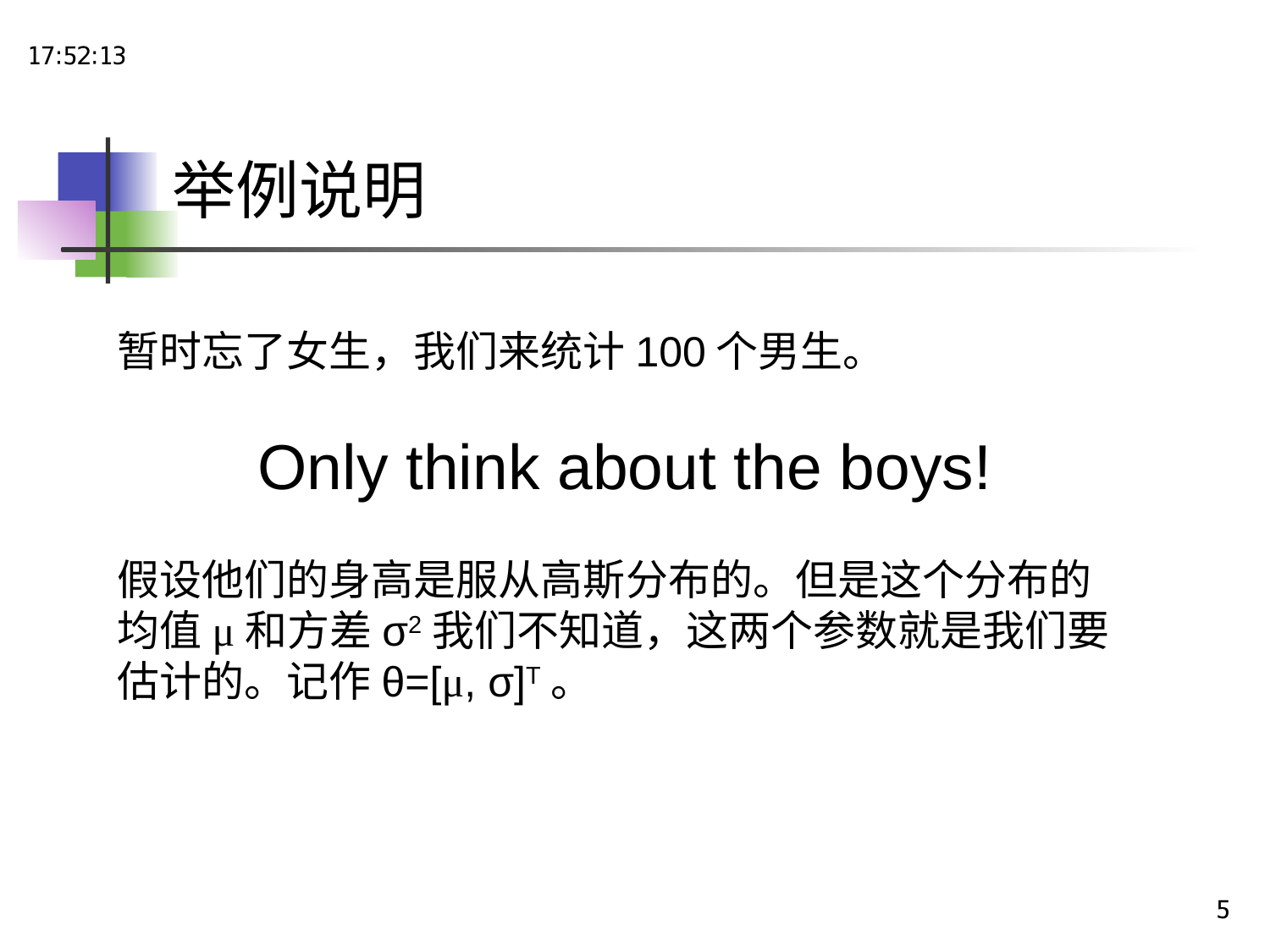

17:52:13
# 举例说明
暂时忘了女生，我们来统计100个男生。

Only think about the boys!

假设他们的身高是服从高斯分布的。但是这个分布的均值μ和方差σ2我们不知道，这两个参数就是我们要估计的。记作θ=[μ, σ]T。
5